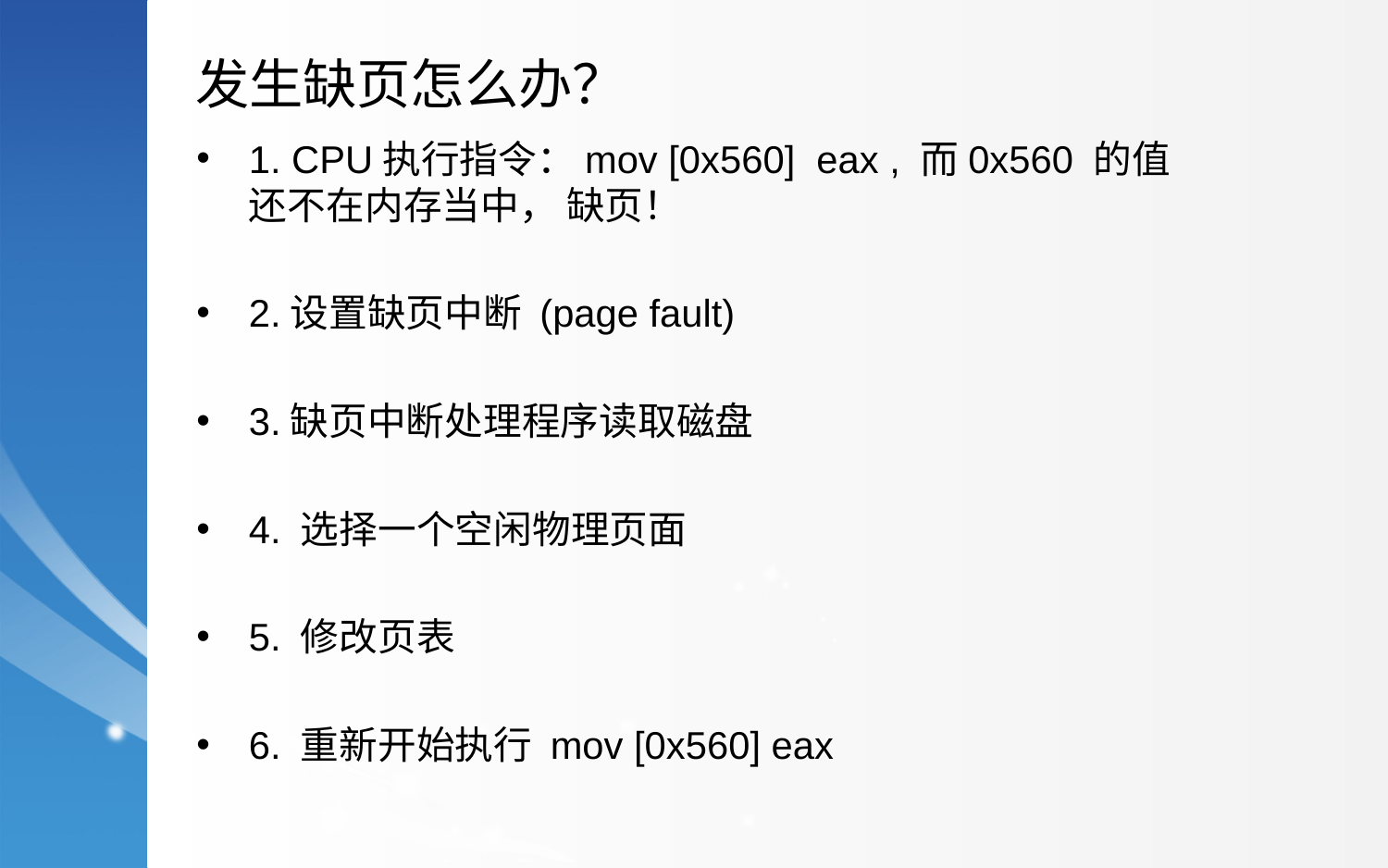

发生缺页怎么办？
1. CPU执行指令：mov [0x560]  eax , 而0x560 的值还不在内存当中， 缺页！

2.设置缺页中断 (page fault)

3.缺页中断处理程序读取磁盘

4. 选择一个空闲物理页面

5. 修改页表

6. 重新开始执行 mov [0x560] eax